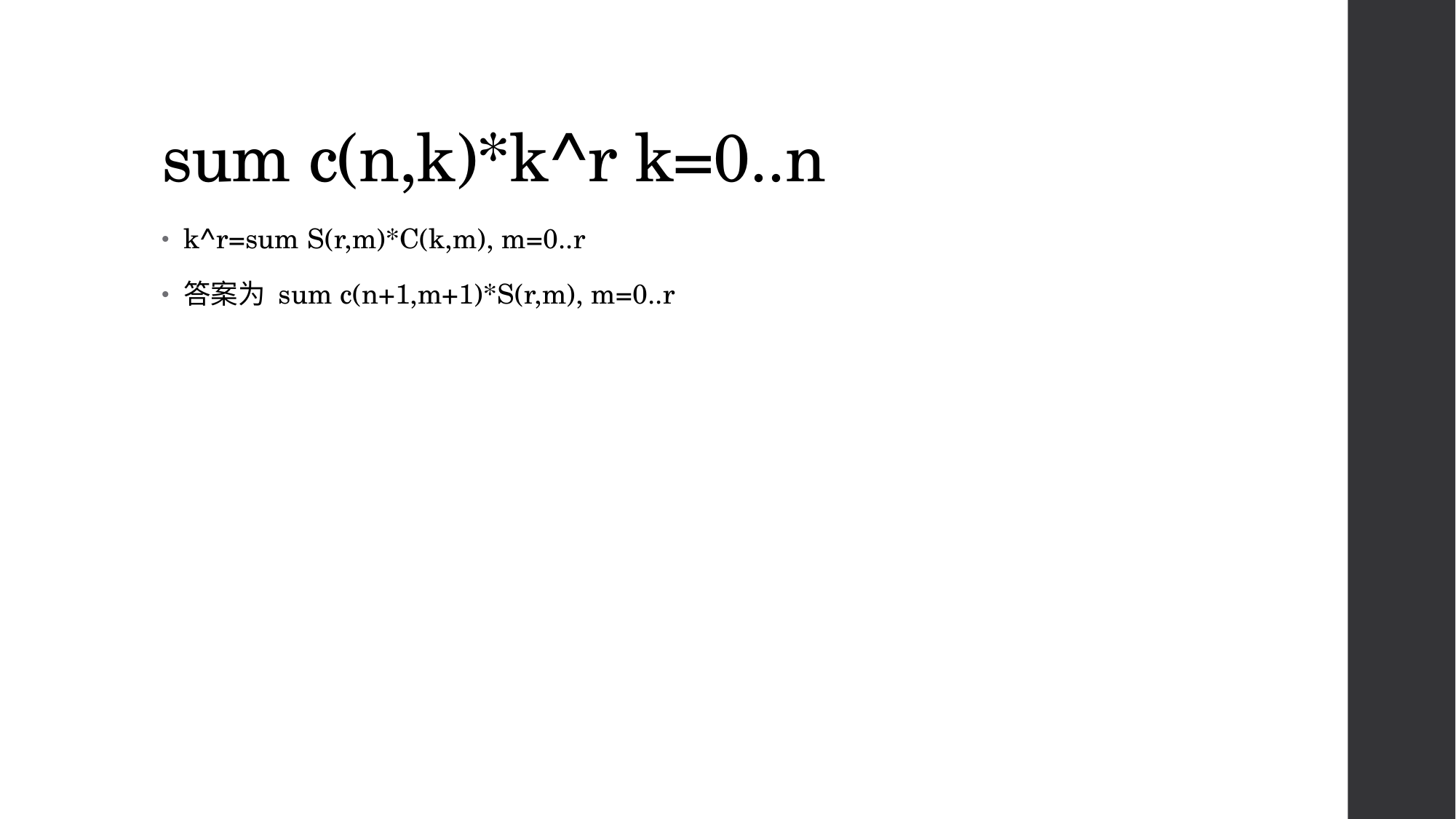

# sum c(n,k)*k^r k=0..n
k^r=sum S(r,m)*C(k,m), m=0..r
答案为 sum c(n+1,m+1)*S(r,m), m=0..r